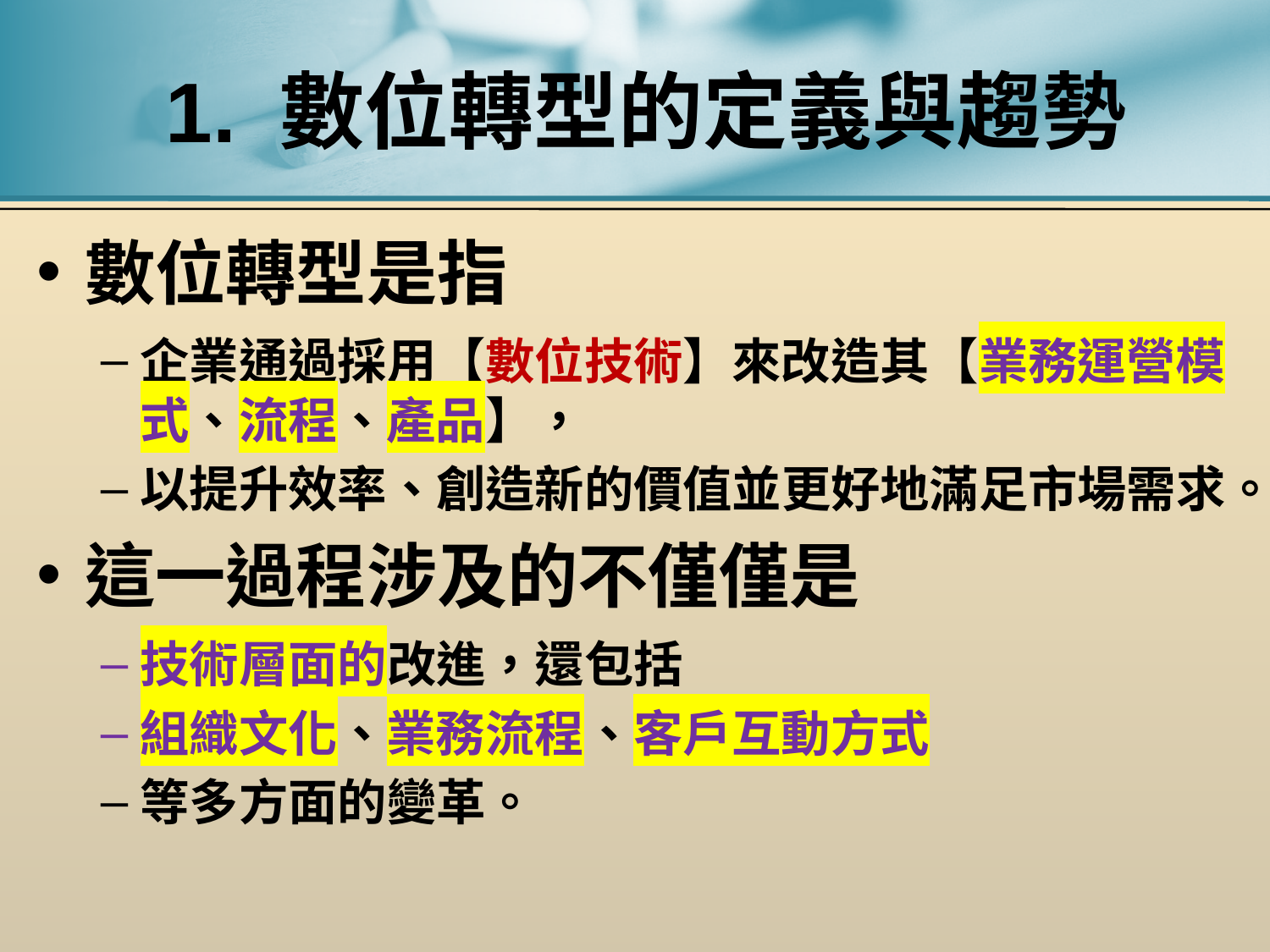

# 1. 數位轉型的定義與趨勢
數位轉型是指
企業通過採用【數位技術】來改造其【業務運營模式、流程、產品】，
以提升效率、創造新的價值並更好地滿足市場需求。
這一過程涉及的不僅僅是
技術層面的改進，還包括
組織文化、業務流程、客戶互動方式
等多方面的變革。